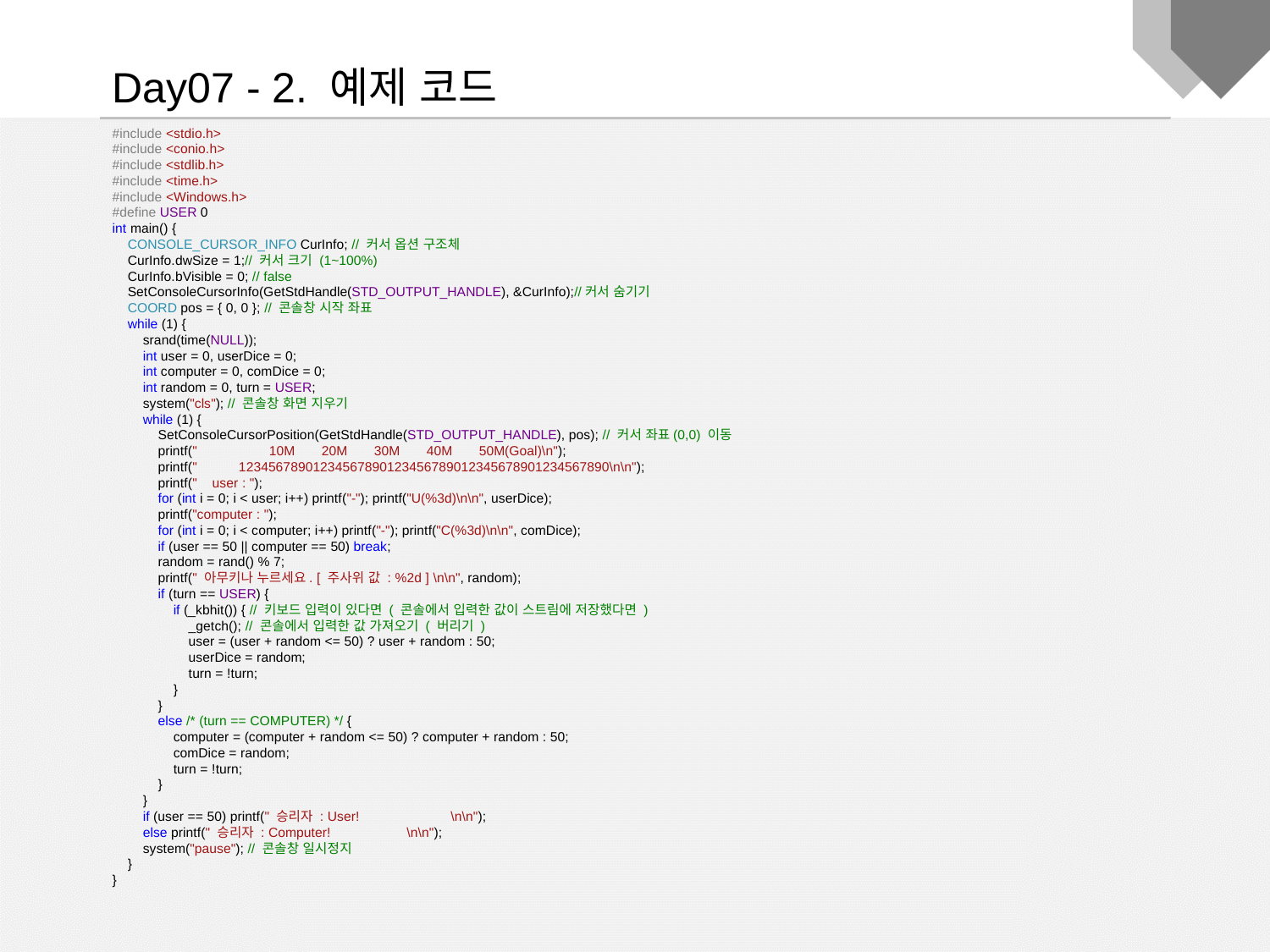

Day07 - 2. 예제 코드
#include <stdio.h>
#include <conio.h>
#include <stdlib.h>
#include <time.h>
#include <Windows.h>
#define USER 0
int main() {
    CONSOLE_CURSOR_INFO CurInfo; // 커서 옵션 구조체
    CurInfo.dwSize = 1;// 커서 크기 (1~100%)
    CurInfo.bVisible = 0; // false
    SetConsoleCursorInfo(GetStdHandle(STD_OUTPUT_HANDLE), &CurInfo);//커서 숨기기
    COORD pos = { 0, 0 }; // 콘솔창 시작 좌표
    while (1) {
        srand(time(NULL));
        int user = 0, userDice = 0;
        int computer = 0, comDice = 0;
        int random = 0, turn = USER;
        system("cls"); // 콘솔창 화면 지우기
        while (1) {
            SetConsoleCursorPosition(GetStdHandle(STD_OUTPUT_HANDLE), pos); // 커서 좌표(0,0) 이동
            printf("                   10M       20M       30M       40M       50M(Goal)\n");
            printf("           12345678901234567890123456789012345678901234567890\n\n");
            printf("    user : ");
            for (int i = 0; i < user; i++) printf("-"); printf("U(%3d)\n\n", userDice);
            printf("computer : ");
            for (int i = 0; i < computer; i++) printf("-"); printf("C(%3d)\n\n", comDice);
            if (user == 50 || computer == 50) break;
            random = rand() % 7;
            printf(" 아무키나 누르세요. [ 주사위 값 : %2d ] \n\n", random);
            if (turn == USER) {
                if (_kbhit()) { // 키보드 입력이 있다면 ( 콘솔에서 입력한 값이 스트림에 저장했다면 )
                    _getch(); // 콘솔에서 입력한 값 가져오기 ( 버리기 )
                    user = (user + random <= 50) ? user + random : 50;
                    userDice = random;
                    turn = !turn;
                }
            }
            else /* (turn == COMPUTER) */ {
                computer = (computer + random <= 50) ? computer + random : 50;
                comDice = random;
                turn = !turn;
            }
        }
        if (user == 50) printf(" 승리자 : User!                        \n\n");
        else printf(" 승리자 : Computer!                    \n\n");
        system("pause"); // 콘솔창 일시정지
    }
}